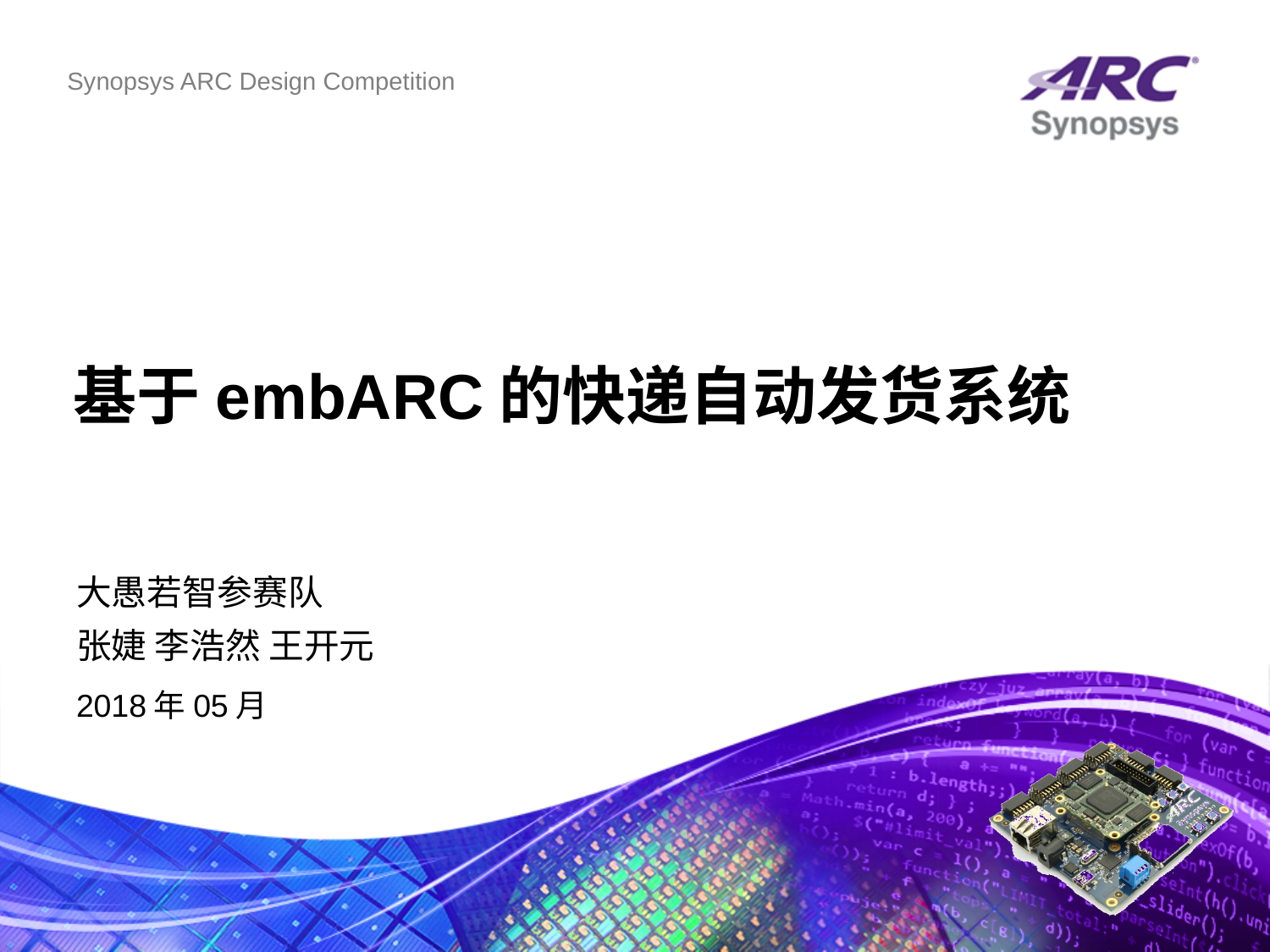

# 基于embARC的快递自动发货系统
大愚若智参赛队
张婕 李浩然 王开元
2018年05月